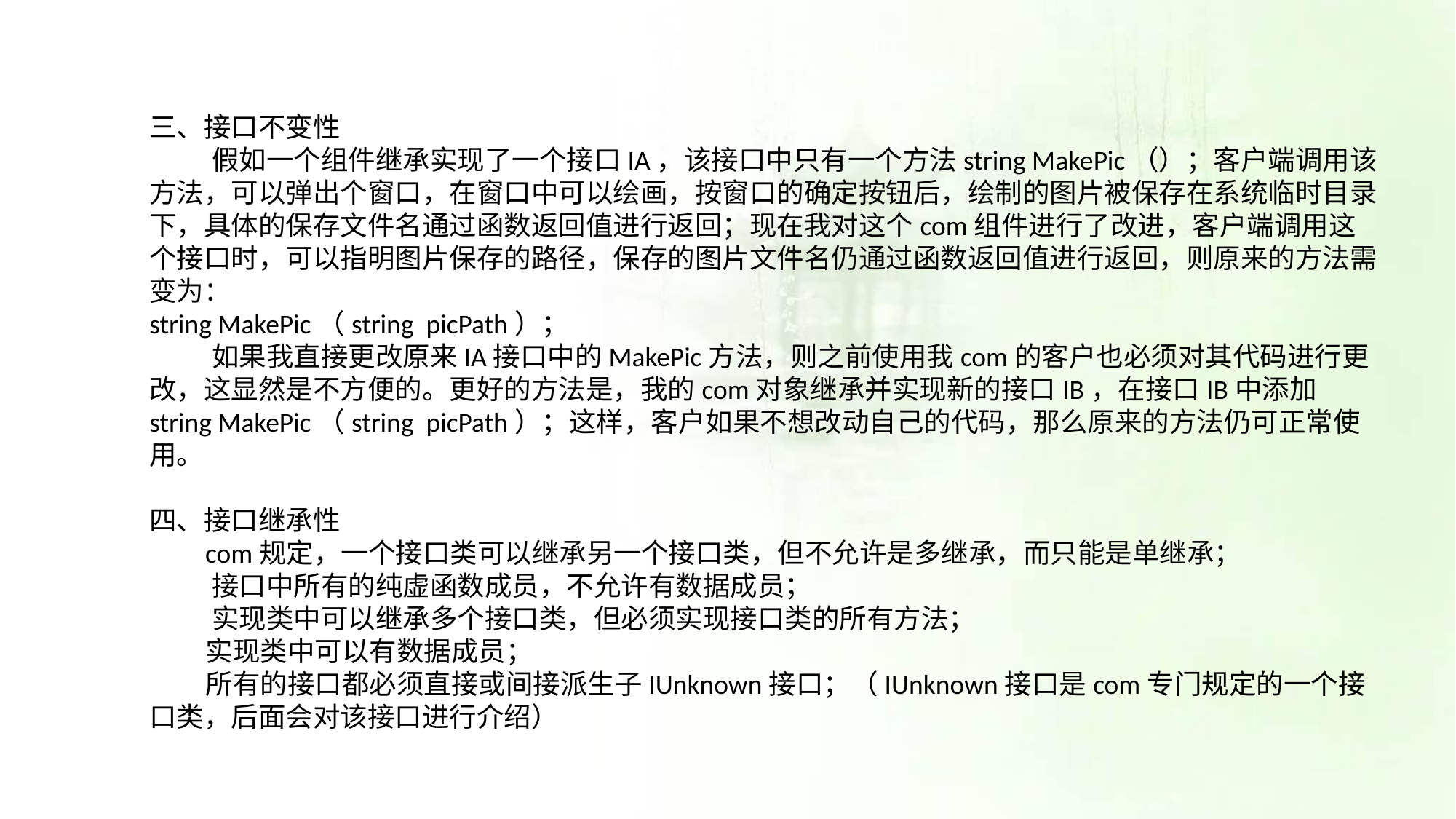

三、接口不变性
         假如一个组件继承实现了一个接口IA，该接口中只有一个方法string MakePic（）；客户端调用该方法，可以弹出个窗口，在窗口中可以绘画，按窗口的确定按钮后，绘制的图片被保存在系统临时目录下，具体的保存文件名通过函数返回值进行返回；现在我对这个com组件进行了改进，客户端调用这个接口时，可以指明图片保存的路径，保存的图片文件名仍通过函数返回值进行返回，则原来的方法需变为：
string MakePic（string  picPath）；
         如果我直接更改原来IA接口中的MakePic方法，则之前使用我com的客户也必须对其代码进行更改，这显然是不方便的。更好的方法是，我的com对象继承并实现新的接口IB，在接口IB中添加string MakePic（string  picPath）；这样，客户如果不想改动自己的代码，那么原来的方法仍可正常使用。

四、接口继承性
         com规定，一个接口类可以继承另一个接口类，但不允许是多继承，而只能是单继承；
         接口中所有的纯虚函数成员，不允许有数据成员；
         实现类中可以继承多个接口类，但必须实现接口类的所有方法；
        实现类中可以有数据成员；
        所有的接口都必须直接或间接派生子IUnknown接口；（IUnknown接口是com专门规定的一个接口类，后面会对该接口进行介绍）